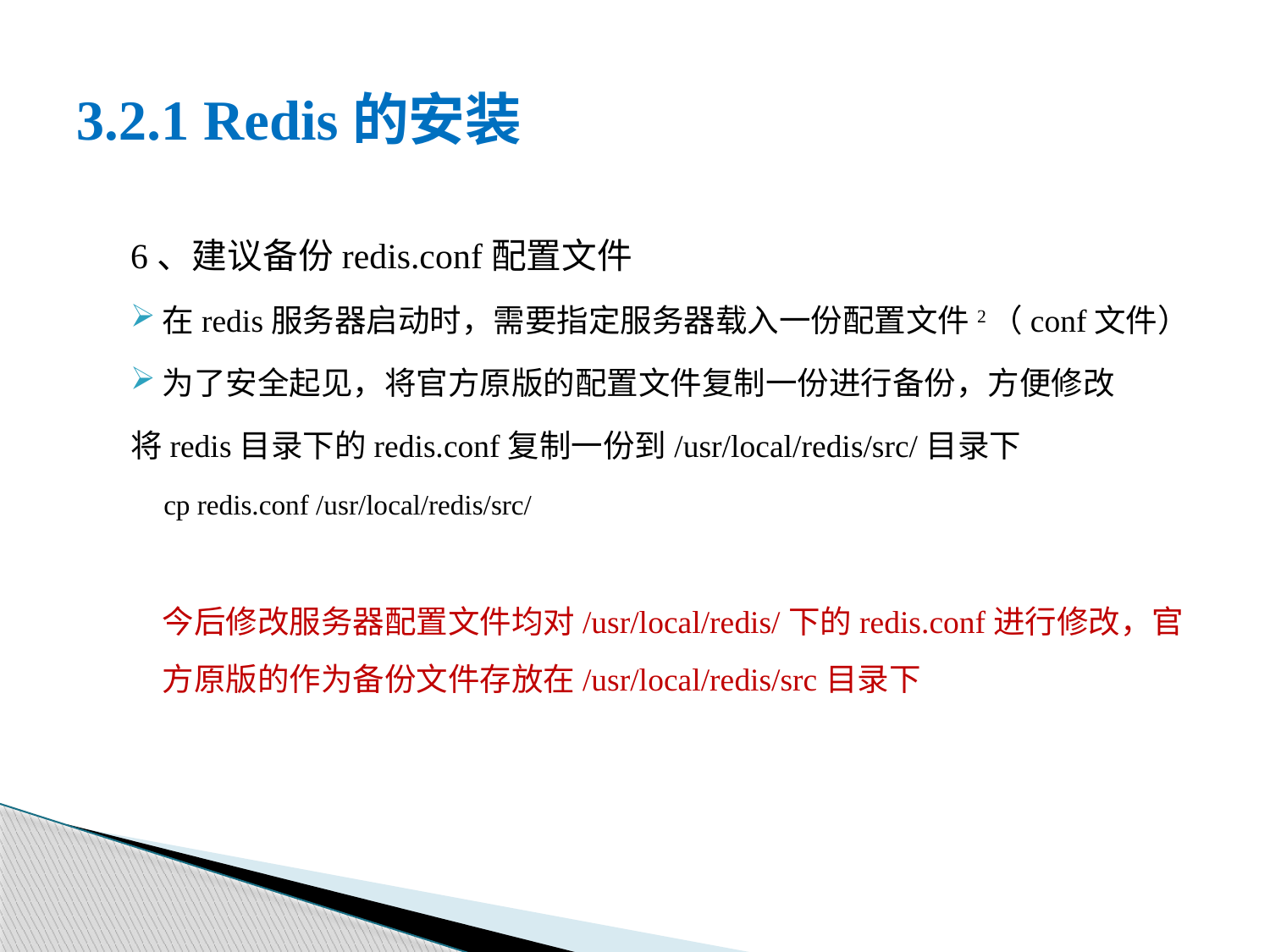

#
3.2.1 Redis的安装
6、建议备份redis.conf配置文件
在redis服务器启动时，需要指定服务器载入一份配置文件2（conf文件）
为了安全起见，将官方原版的配置文件复制一份进行备份，方便修改
将redis目录下的redis.conf复制一份到/usr/local/redis/src/目录下
cp redis.conf /usr/local/redis/src/

今后修改服务器配置文件均对/usr/local/redis/下的redis.conf进行修改，官方原版的作为备份文件存放在/usr/local/redis/src目录下